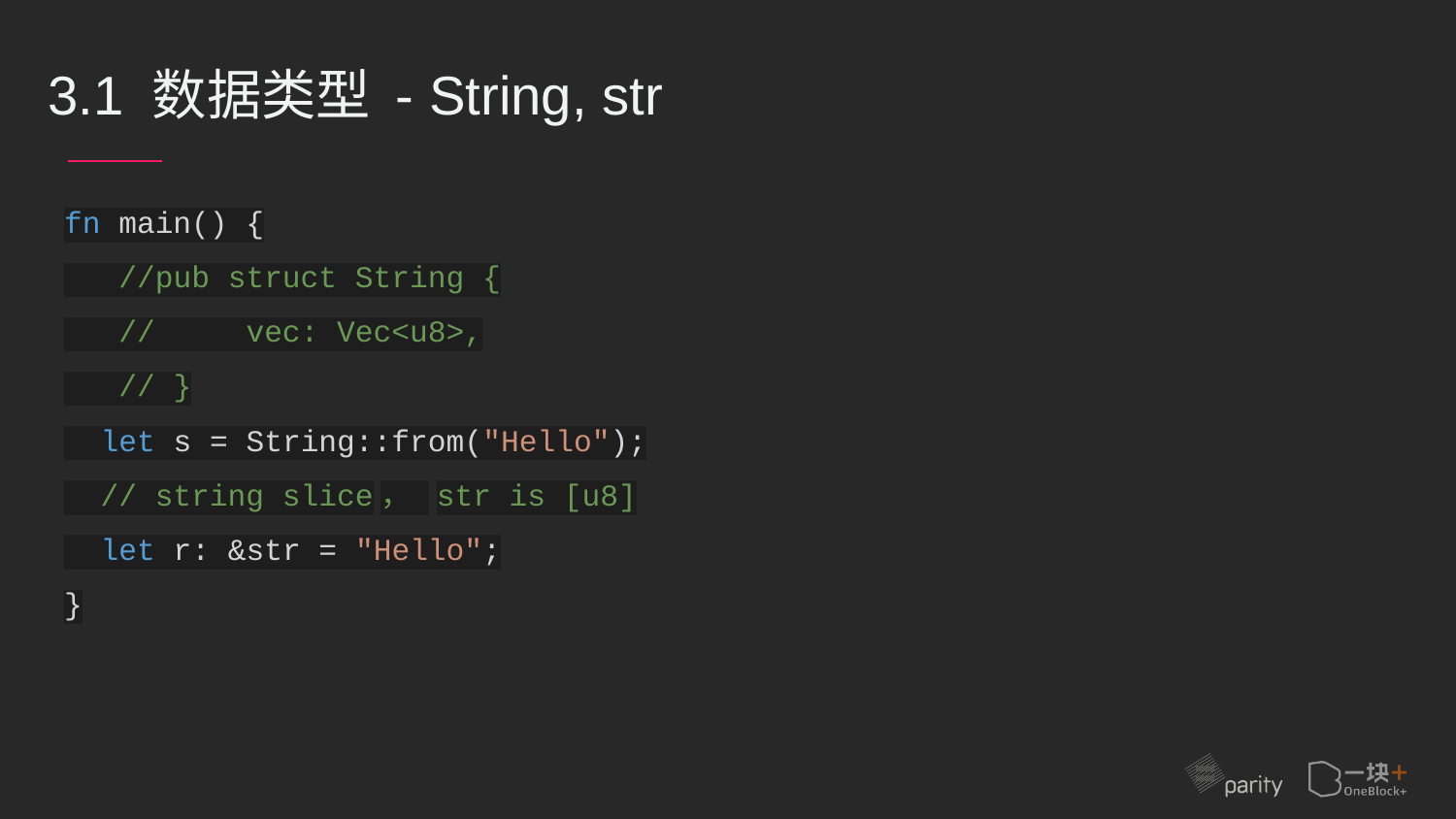

3.1 数据类型 - String, str
fn main() {
   //pub struct String {
   //     vec: Vec<u8>,
   // }
  let s = String::from("Hello");
  // string slice， str is [u8]
  let r: &str = "Hello";
}